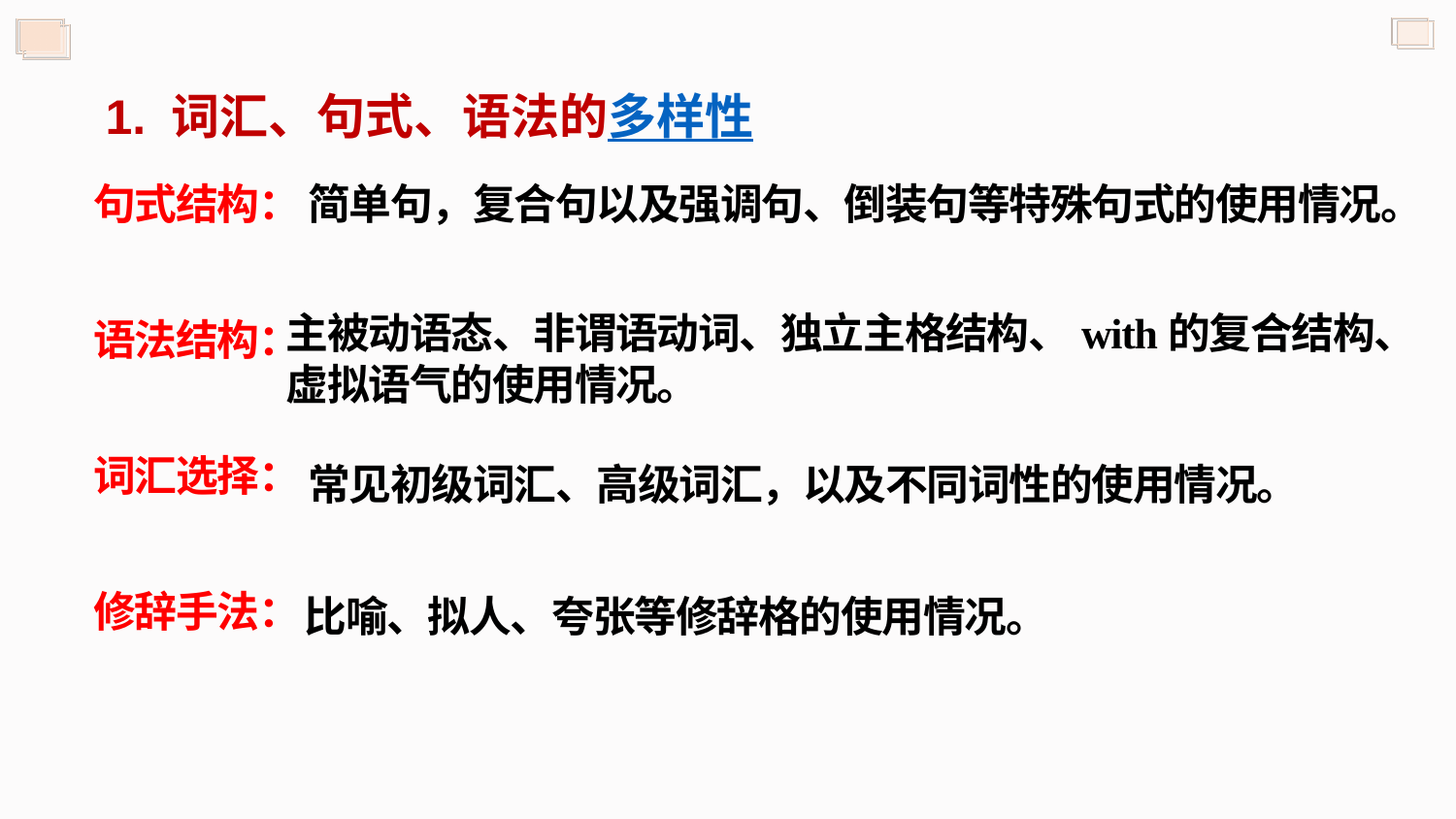

1. 词汇、句式、语法的多样性
句式结构：
语法结构：
词汇选择：
修辞手法：
简单句，复合句以及强调句、倒装句等特殊句式的使用情况。
主被动语态、非谓语动词、独立主格结构、with的复合结构、虚拟语气的使用情况。
常见初级词汇、高级词汇，以及不同词性的使用情况。
比喻、拟人、夸张等修辞格的使用情况。